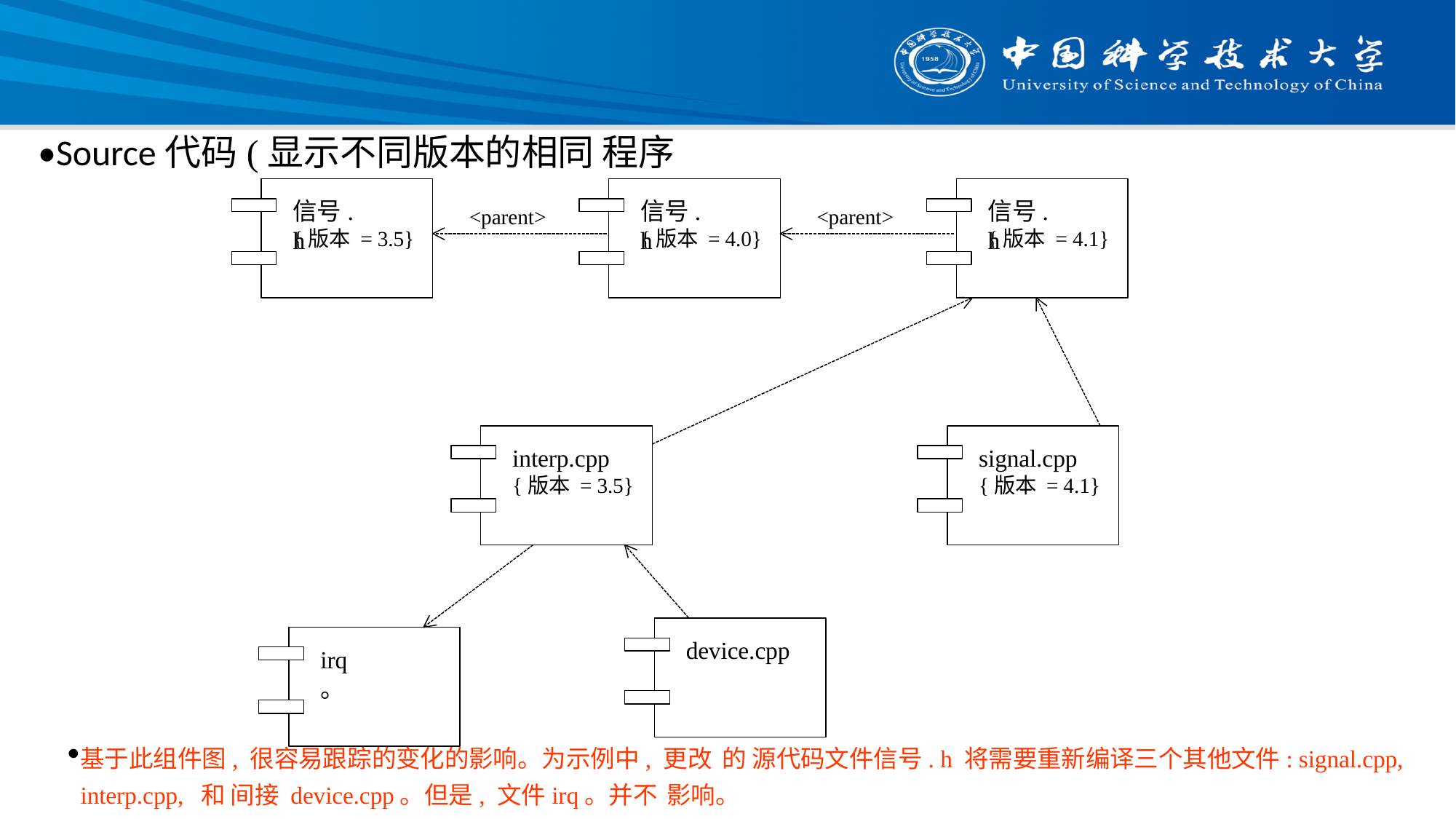

# •Source代码(显示不同版本的相同 程序

信号. h
信号. h
信号. h

<parent>
<parent>
{版本 = 3.5}
{版本 = 4.0}
{版本 = 4.1}

interp.cpp
signal.cpp

{版本 = 3.5}
{版本 = 4.1}

device.cpp

irq。

基于此组件图, 很容易跟踪的变化的影响。为示例中, 更改 的 源代码文件信号. h 将需要重新编译三个其他文件: signal.cpp, interp.cpp, 和 间接 device.cpp。但是, 文件irq。并不 影响。